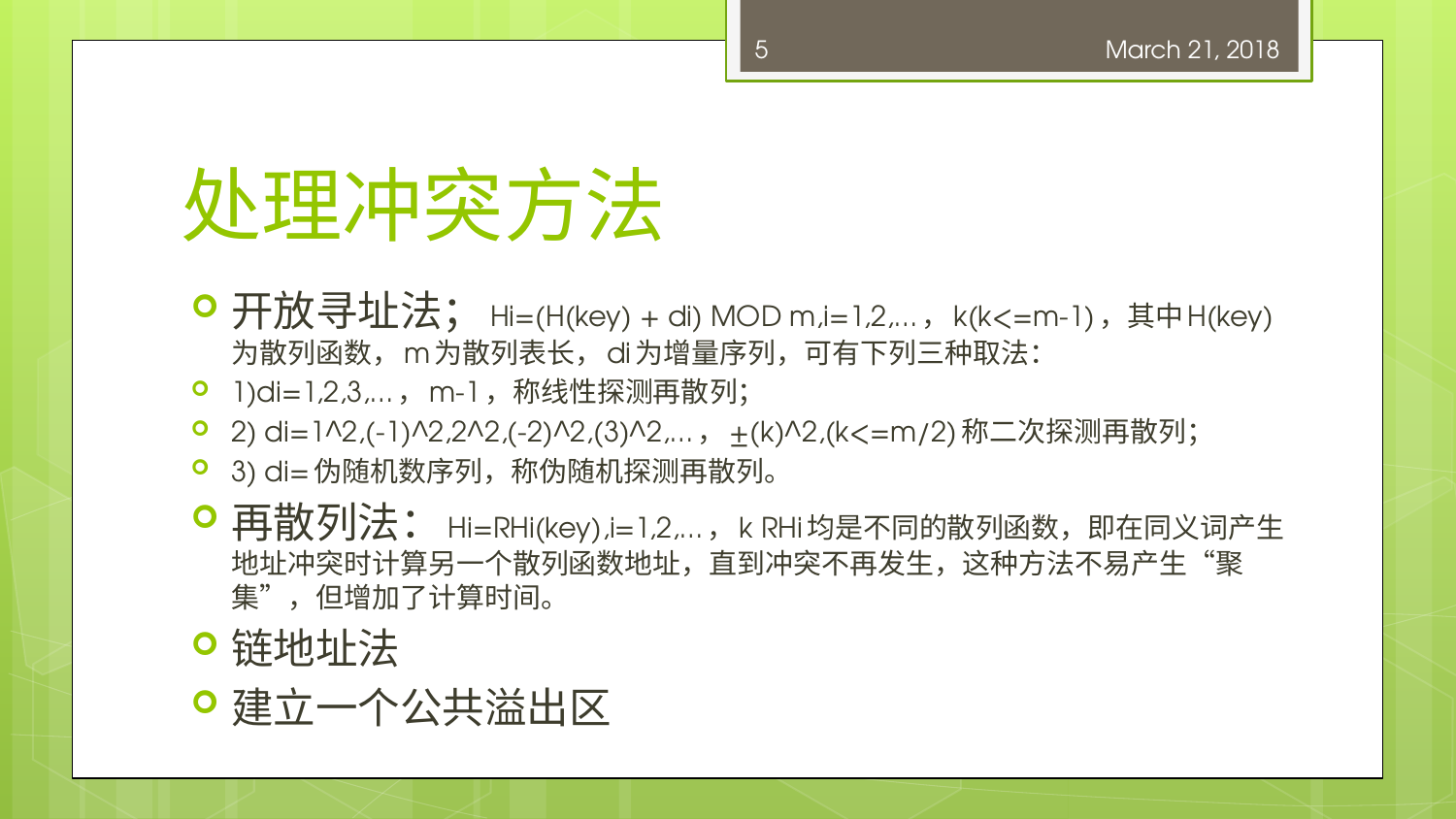

5
March 21, 2018
# 处理冲突方法
开放寻址法；Hi=(H(key) + di) MOD m,i=1,2,…，k(k<=m-1)，其中H(key)为散列函数，m为散列表长，di为增量序列，可有下列三种取法：
1)di=1,2,3,…，m-1，称线性探测再散列；
2) di=1^2,(-1)^2,2^2,(-2)^2,(3)^2,…，±(k)^2,(k<=m/2)称二次探测再散列；
3) di=伪随机数序列，称伪随机探测再散列。
再散列法：Hi=RHi(key),i=1,2,…，k RHi均是不同的散列函数，即在同义词产生地址冲突时计算另一个散列函数地址，直到冲突不再发生，这种方法不易产生“聚集”，但增加了计算时间。
链地址法
建立一个公共溢出区